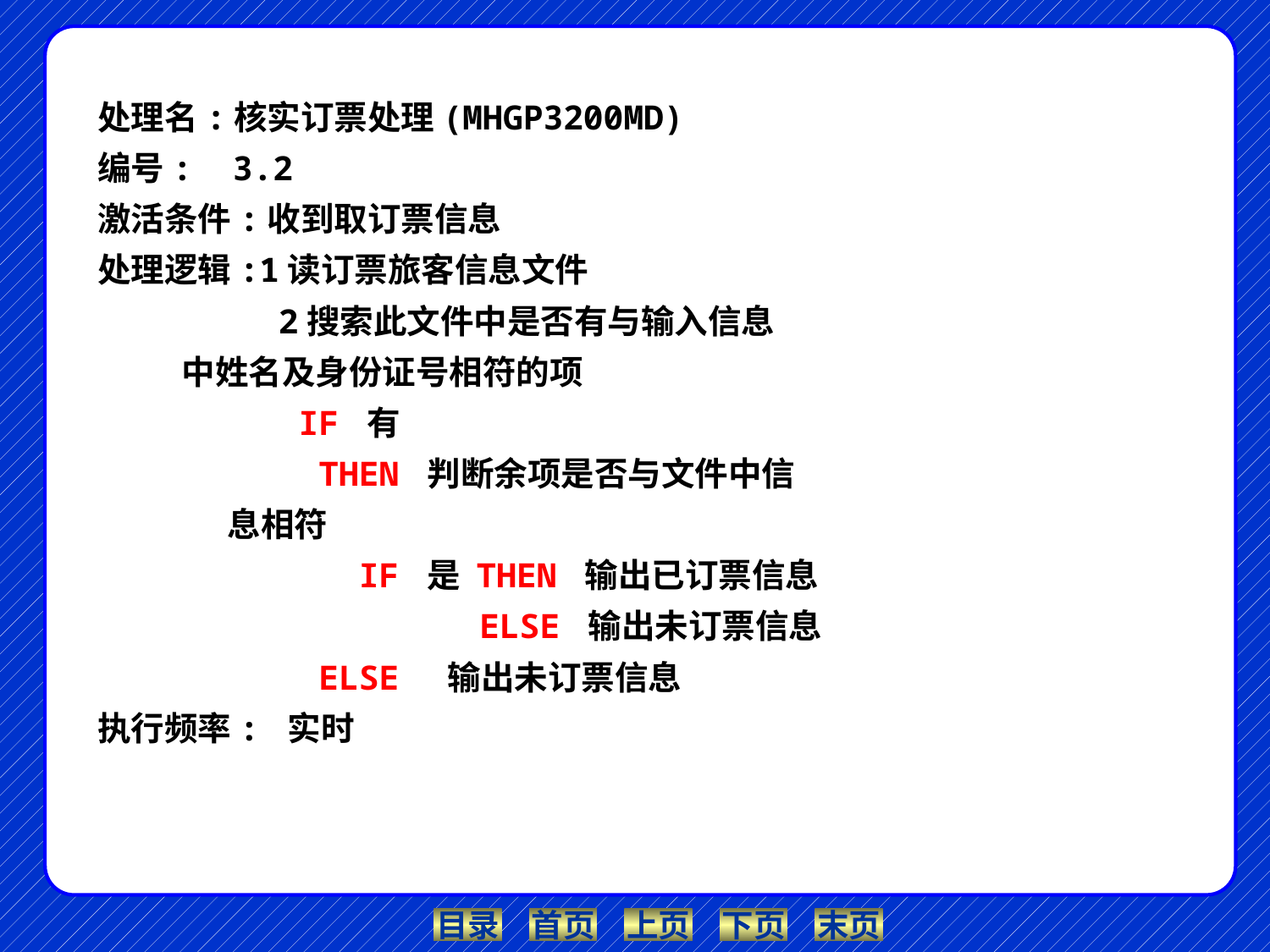

处理名:核实订票处理(MHGP3200MD)
编号:  3.2
激活条件:收到取订票信息
处理逻辑:1读订票旅客信息文件
         2搜索此文件中是否有与输入信息
          中姓名及身份证号相符的项
          IF 有
           THEN 判断余项是否与文件中信
                息相符
             IF 是 THEN 输出已订票信息
                   ELSE 输出未订票信息
           ELSE  输出未订票信息
执行频率: 实时